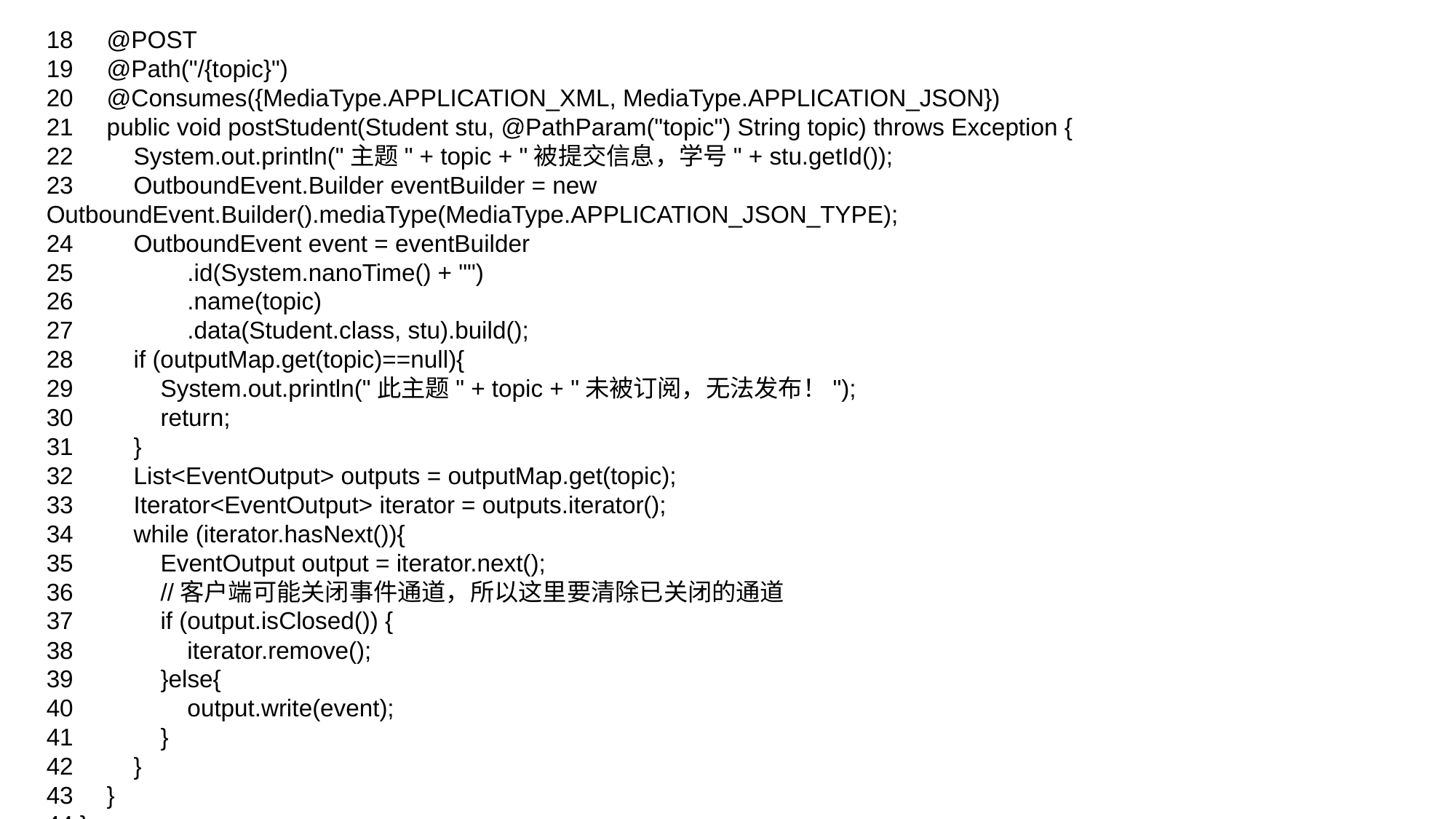

18     @POST
19     @Path("/{topic}")
20     @Consumes({MediaType.APPLICATION_XML, MediaType.APPLICATION_JSON})
21     public void postStudent(Student stu, @PathParam("topic") String topic) throws Exception {
22         System.out.println("主题" + topic + "被提交信息，学号" + stu.getId());
23         OutboundEvent.Builder eventBuilder = new OutboundEvent.Builder().mediaType(MediaType.APPLICATION_JSON_TYPE);
24         OutboundEvent event = eventBuilder
25                 .id(System.nanoTime() + "")
26                 .name(topic)
27                 .data(Student.class, stu).build();
28         if (outputMap.get(topic)==null){
29             System.out.println("此主题" + topic + "未被订阅，无法发布！");
30             return;
31         }
32         List<EventOutput> outputs = outputMap.get(topic);
33         Iterator<EventOutput> iterator = outputs.iterator();
34         while (iterator.hasNext()){
35             EventOutput output = iterator.next();
36             //客户端可能关闭事件通道，所以这里要清除已关闭的通道
37             if (output.isClosed()) {
38                 iterator.remove();
39             }else{
40                 output.write(event);
41             }
42         }
43     }
44 }